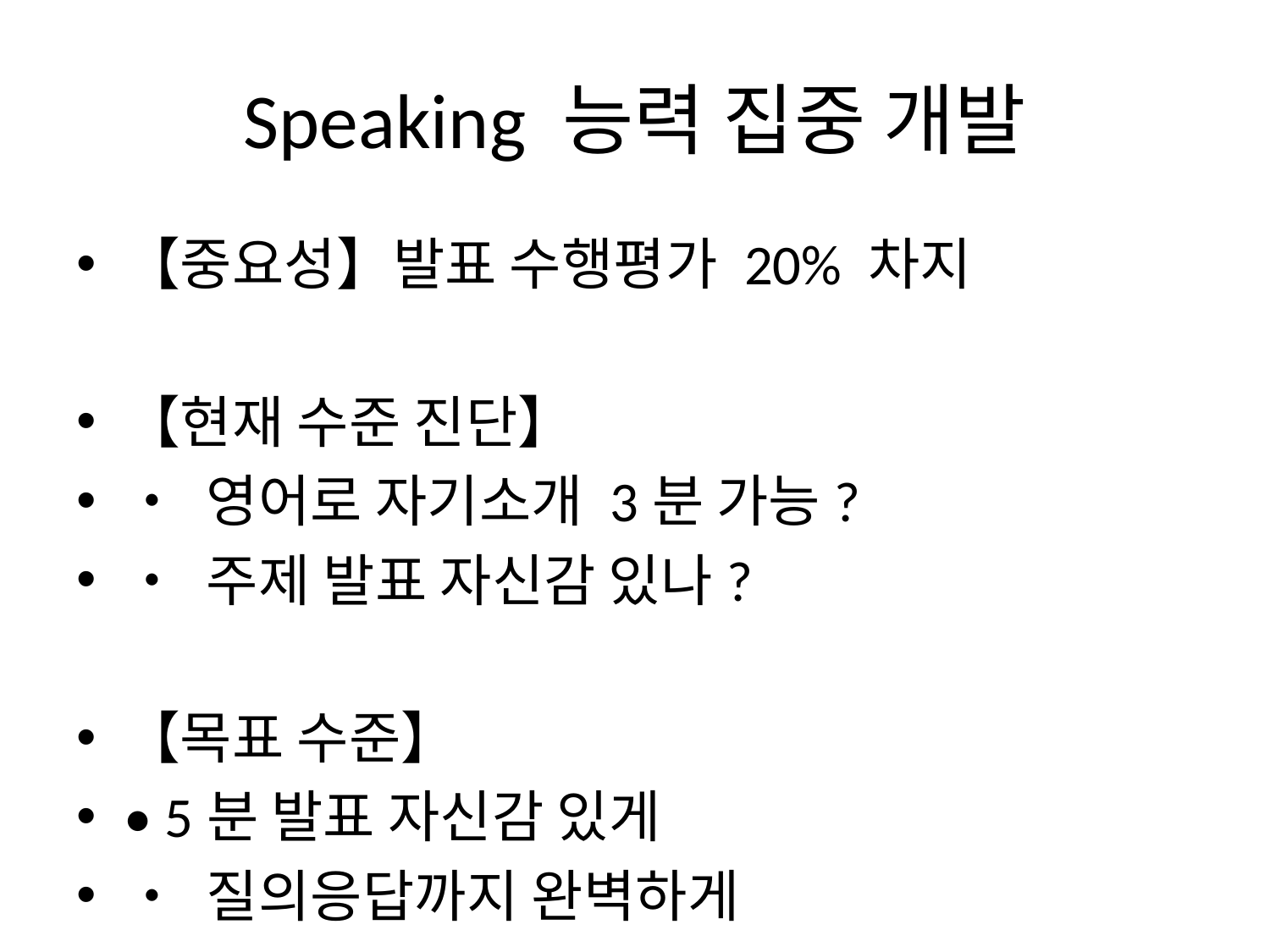

# Speaking 능력 집중 개발
【중요성】발표 수행평가 20% 차지

【현재 수준 진단】
• 영어로 자기소개 3분 가능?
• 주제 발표 자신감 있나?

【목표 수준】
• 5분 발표 자신감 있게
• 질의응답까지 완벽하게

→ JLS 스피킹 전문반 운영!